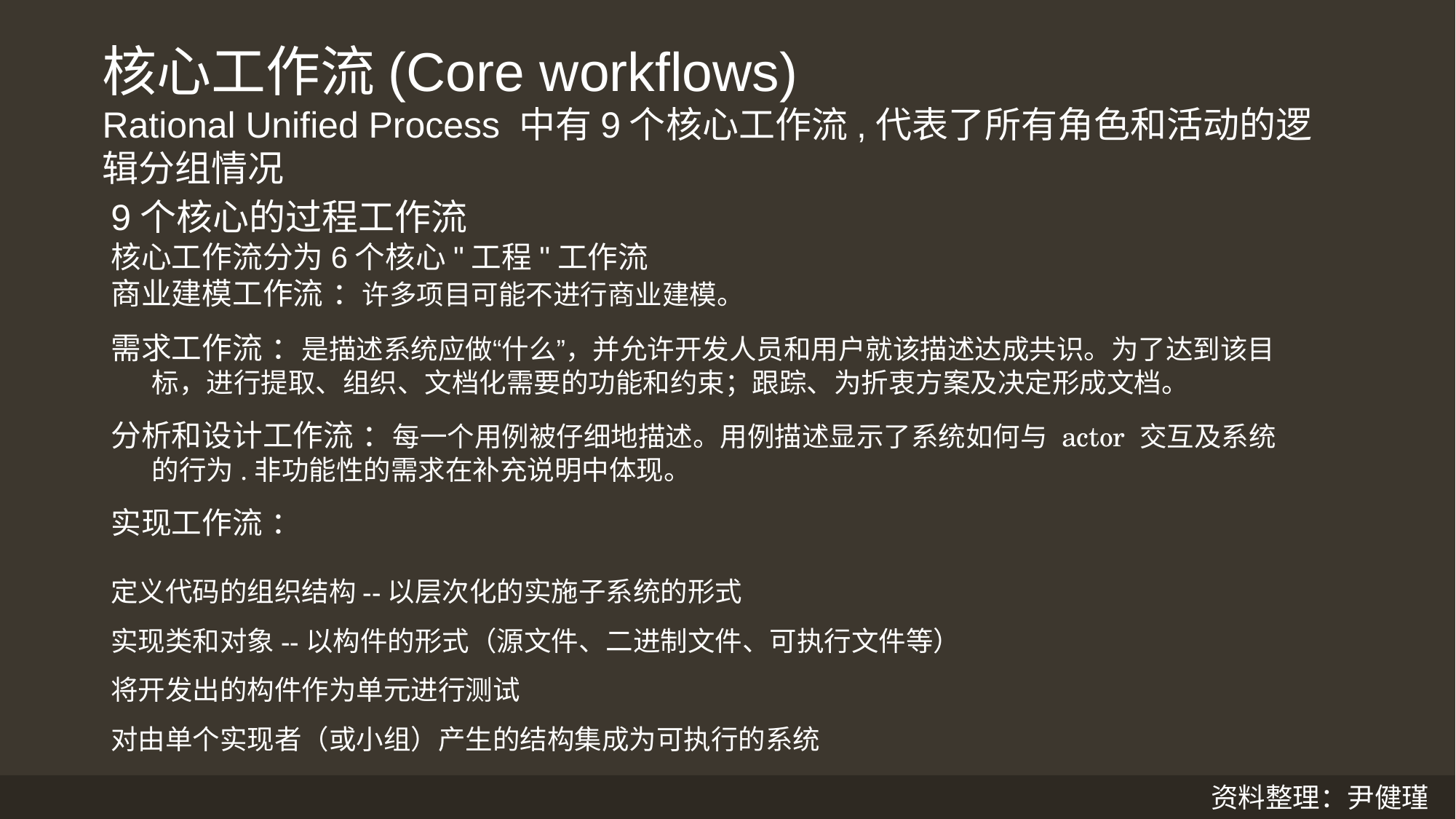

核心工作流(Core workflows)
Rational Unified Process 中有9个核心工作流,代表了所有角色和活动的逻辑分组情况
9个核心的过程工作流
核心工作流分为6个核心"工程"工作流
商业建模工作流 ：许多项目可能不进行商业建模。
需求工作流 ：是描述系统应做“什么”，并允许开发人员和用户就该描述达成共识。为了达到该目标，进行提取、组织、文档化需要的功能和约束；跟踪、为折衷方案及决定形成文档。
分析和设计工作流 ：每一个用例被仔细地描述。用例描述显示了系统如何与 actor 交互及系统的行为.非功能性的需求在补充说明中体现。
实现工作流 ：
定义代码的组织结构--以层次化的实施子系统的形式
实现类和对象--以构件的形式（源文件、二进制文件、可执行文件等）
将开发出的构件作为单元进行测试
对由单个实现者（或小组）产生的结构集成为可执行的系统

资料整理：尹健瑾